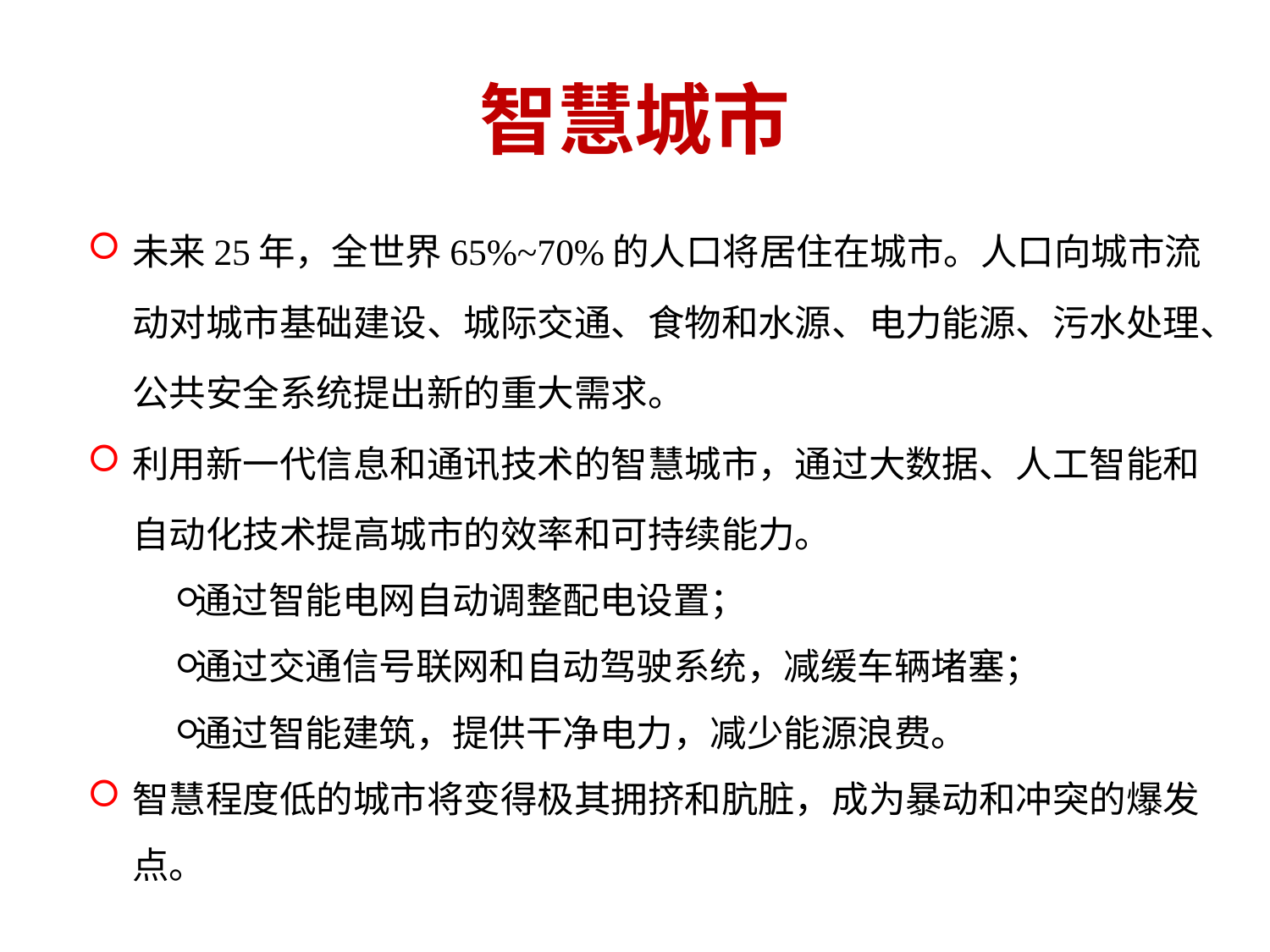

# 智慧城市
未来25年，全世界65%~70%的人口将居住在城市。人口向城市流动对城市基础建设、城际交通、食物和水源、电力能源、污水处理、公共安全系统提出新的重大需求。
利用新一代信息和通讯技术的智慧城市，通过大数据、人工智能和自动化技术提高城市的效率和可持续能力。
通过智能电网自动调整配电设置；
通过交通信号联网和自动驾驶系统，减缓车辆堵塞；
通过智能建筑，提供干净电力，减少能源浪费。
智慧程度低的城市将变得极其拥挤和肮脏，成为暴动和冲突的爆发点。